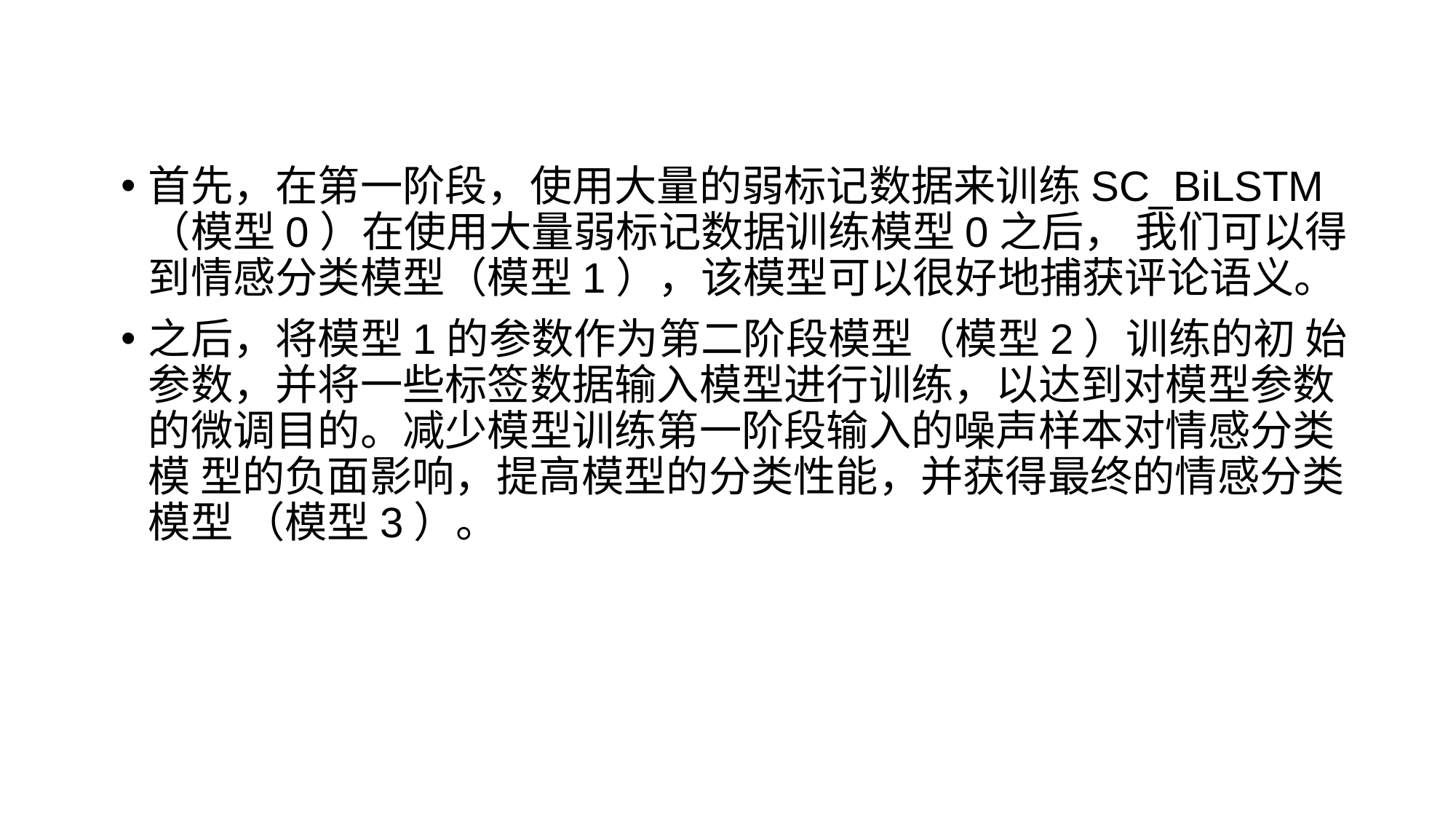

首先，在第一阶段，使用大量的弱标记数据来训练SC_BiLSTM （模型0）在使用大量弱标记数据训练模型0之后， 我们可以得到情感分类模型（模型1），该模型可以很好地捕获评论语义。
之后，将模型1的参数作为第二阶段模型（模型2）训练的初 始参数，并将一些标签数据输入模型进行训练，以达到对模型参数 的微调目的。减少模型训练第一阶段输入的噪声样本对情感分类模 型的负面影响，提高模型的分类性能，并获得最终的情感分类模型 （模型3）。